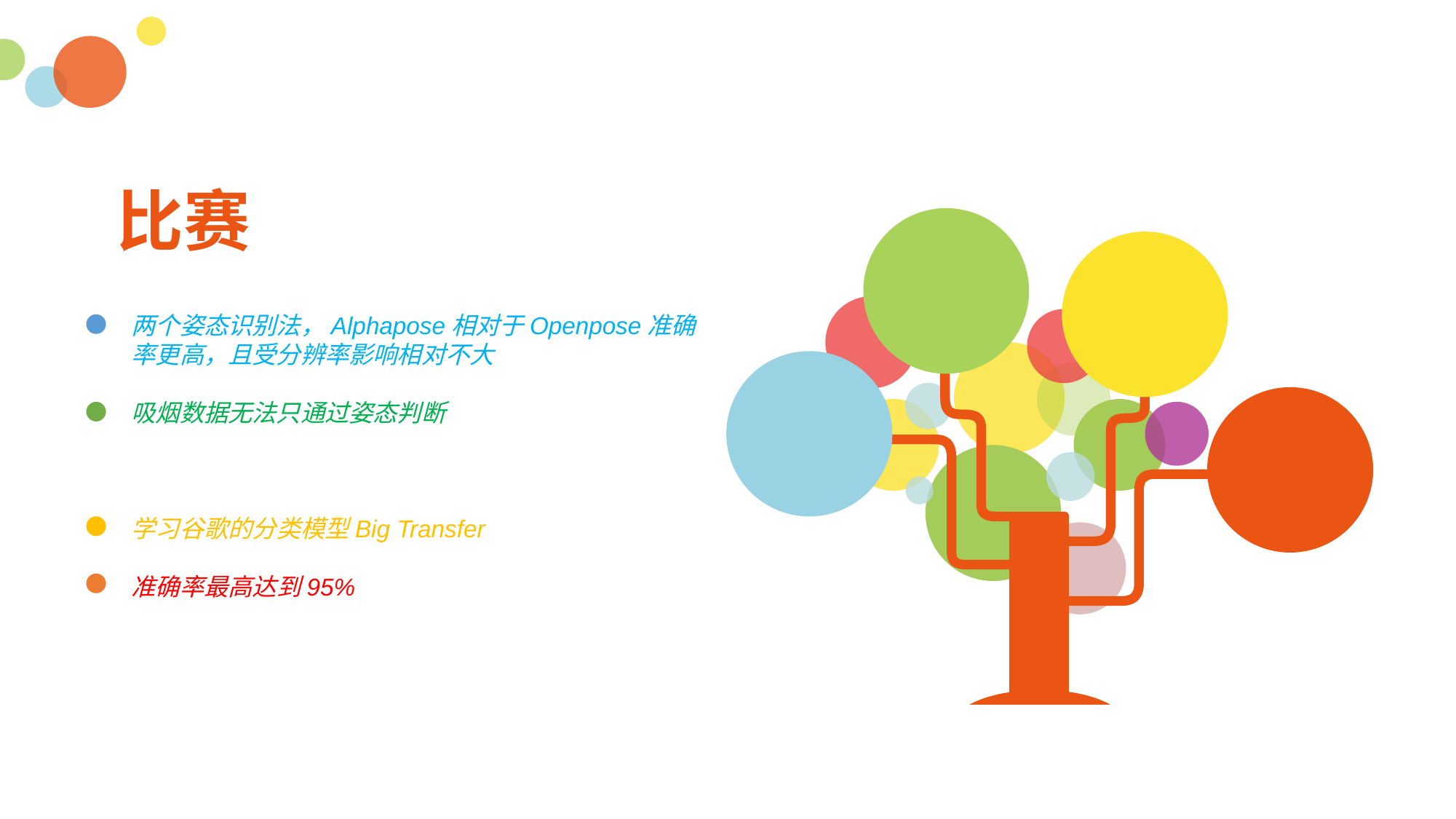

比赛

两个姿态识别法，Alphapose相对于Openpose准确率更高，且受分辨率影响相对不大

吸烟数据无法只通过姿态判断

学习谷歌的分类模型Big Transfer

准确率最高达到95%